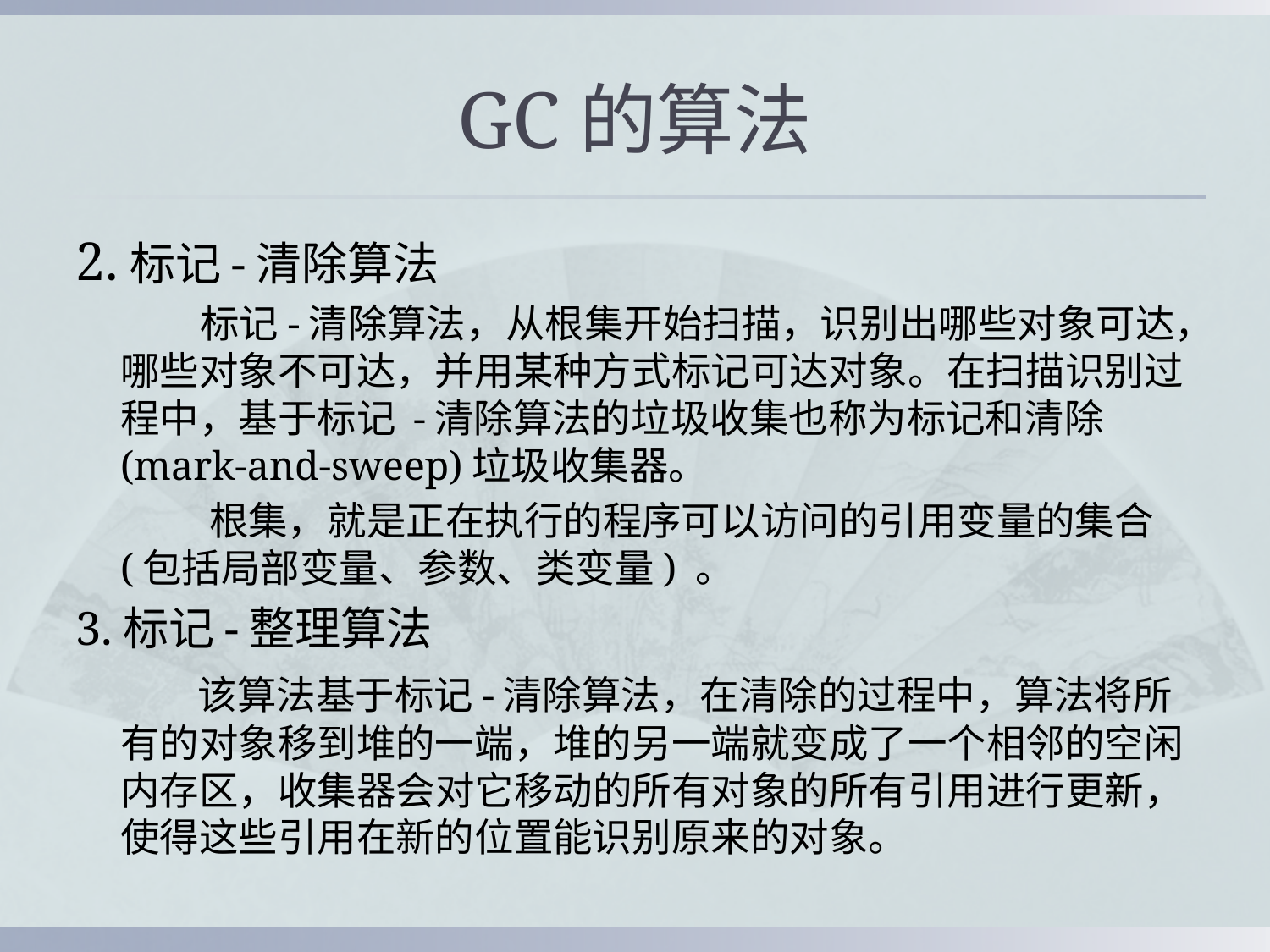

# GC的算法
2.标记-清除算法
             标记-清除算法，从根集开始扫描，识别出哪些对象可达，哪些对象不可达，并用某种方式标记可达对象。在扫描识别过程中，基于标记 -清除算法的垃圾收集也称为标记和清除 (mark-and-sweep)垃圾收集器。
              根集，就是正在执行的程序可以访问的引用变量的集合(包括局部变量、参数、类变量) 。
3.标记-整理算法
           该算法基于标记-清除算法，在清除的过程中，算法将所有的对象移到堆的一端，堆的另一端就变成了一个相邻的空闲内存区，收集器会对它移动的所有对象的所有引用进行更新，使得这些引用在新的位置能识别原来的对象。